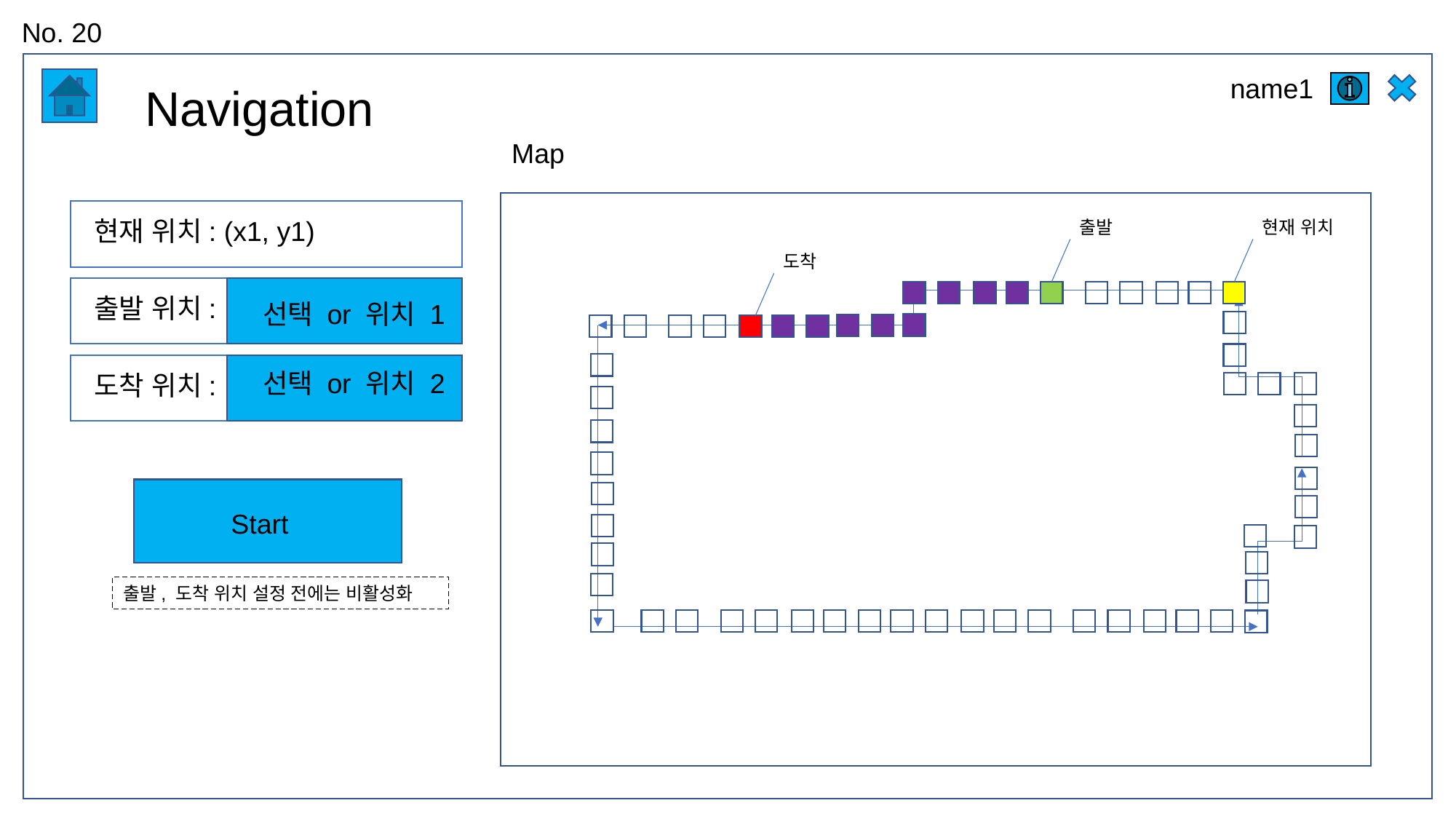

No. 20

name1

Navigation
Map

현재 위치: (x1, y1)
현재 위치
출발
도착

출발 위치:
선택 or 위치 1

선택 or 위치 2
도착 위치:

Start

출발, 도착 위치 설정 전에는 비활성화